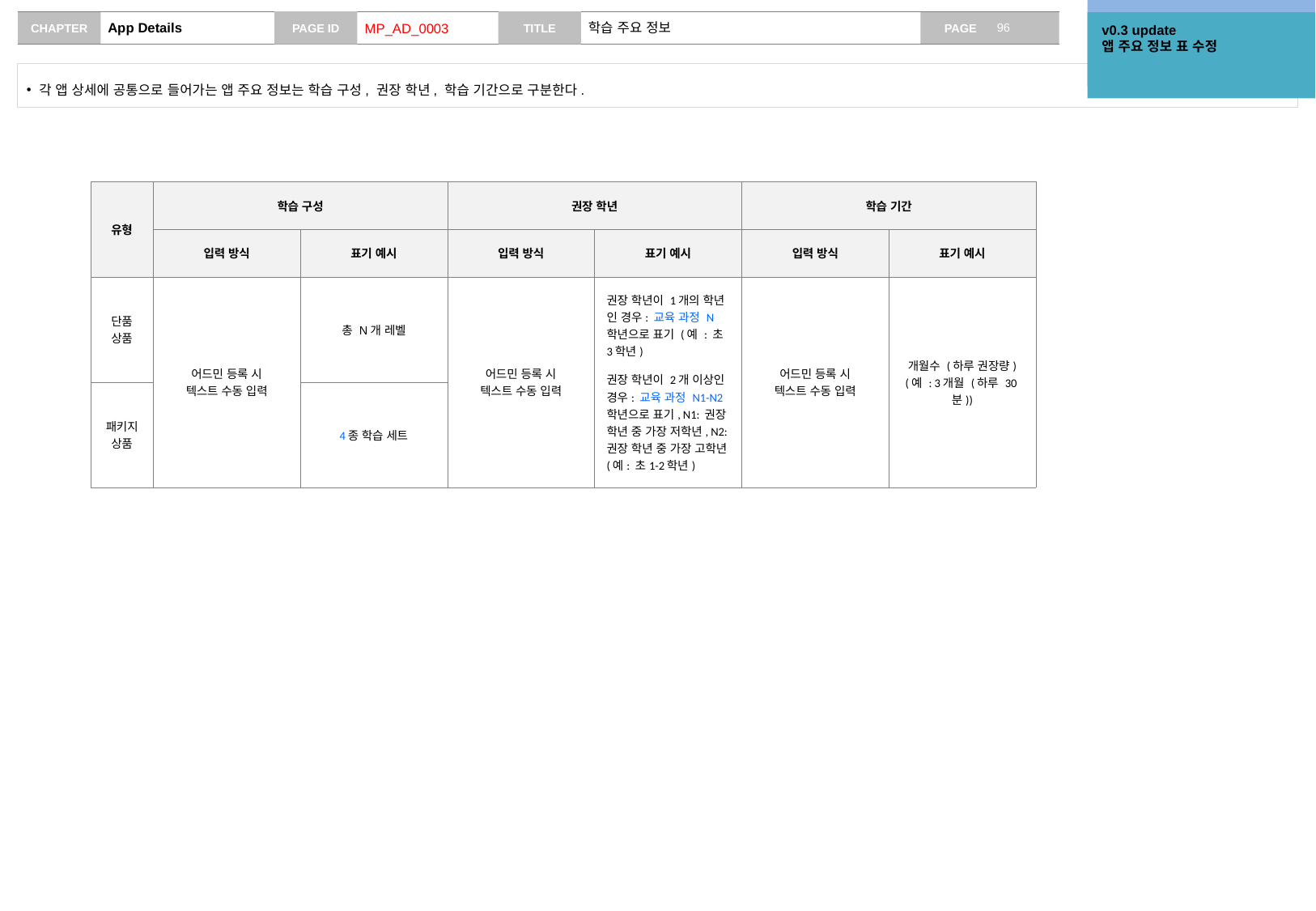

v0.2 update
케이스 구분 추가
v0.3 update
앱 주요 정보 표 수정
# App Details
MP_AD_0003
학습 주요 정보
각 앱 상세에 공통으로 들어가는 앱 주요 정보는 학습 구성, 권장 학년, 학습 기간으로 구분한다.
| 유형 | 학습 구성 |  | 권장 학년 |  | 학습 기간 |  |
| --- | --- | --- | --- | --- | --- | --- |
|  | 입력 방식 | 표기 예시 | 입력 방식 | 표기 예시 | 입력 방식 | 표기 예시 |
| 단품 상품 | 어드민 등록 시 텍스트 수동 입력 | 총 N개 레벨 | 어드민 등록 시 텍스트 수동 입력 | 권장 학년이 1개의 학년 인 경우: 교육 과정 N학년으로 표기 (예 : 초 3학년) 권장 학년이 2개 이상인 경우: 교육 과정 N1-N2학년으로 표기, N1: 권장 학년 중 가장 저학년, N2: 권장 학년 중 가장 고학년 (예: 초1-2학년) | 어드민 등록 시 텍스트 수동 입력 | 개월수 (하루 권장량) (예 : 3개월 (하루 30분)) |
| 패키지 상품 |  | 4종 학습 세트 |  |  |  |  |